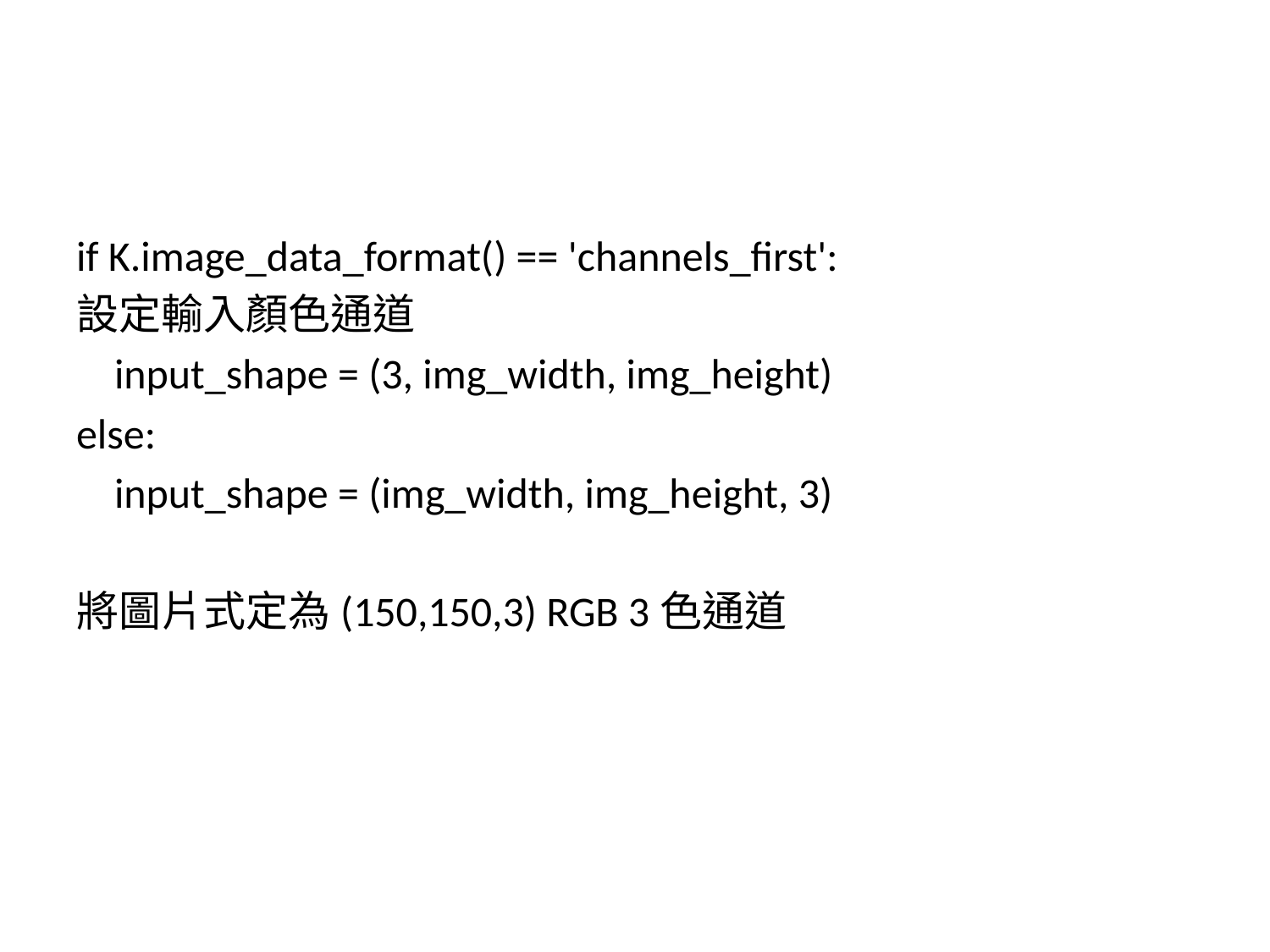

if K.image_data_format() == 'channels_first':
設定輸入顏色通道
    input_shape = (3, img_width, img_height)
else:
    input_shape = (img_width, img_height, 3)

將圖片式定為(150,150,3) RGB 3色通道